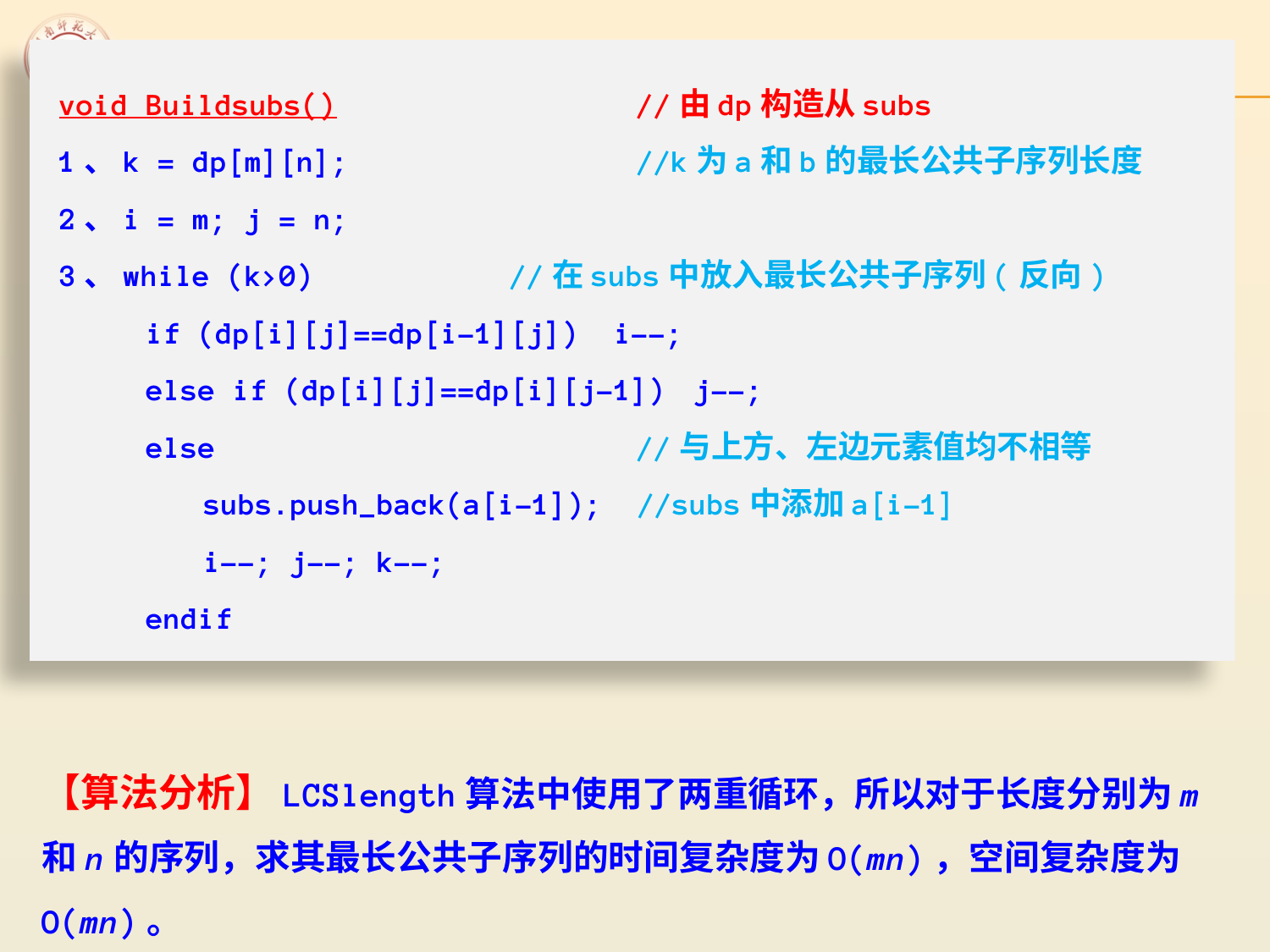

void Buildsubs()		    //由dp构造从subs
1、k = dp[m][n];		    //k为a和b的最长公共子序列长度
2、i = m; j = n;
3、while (k>0) 	    //在subs中放入最长公共子序列(反向)
     if (dp[i][j]==dp[i-1][j])  i--;
     else if (dp[i][j]==dp[i][j-1]) 	j--;
     else			    //与上方、左边元素值均不相等
     	 subs.push_back(a[i-1]);  //subs中添加a[i-1]
	 i--; j--; k--;
     endif
【算法分析】LCSlength算法中使用了两重循环，所以对于长度分别为m和n的序列，求其最长公共子序列的时间复杂度为O(mn)，空间复杂度为O(mn)。